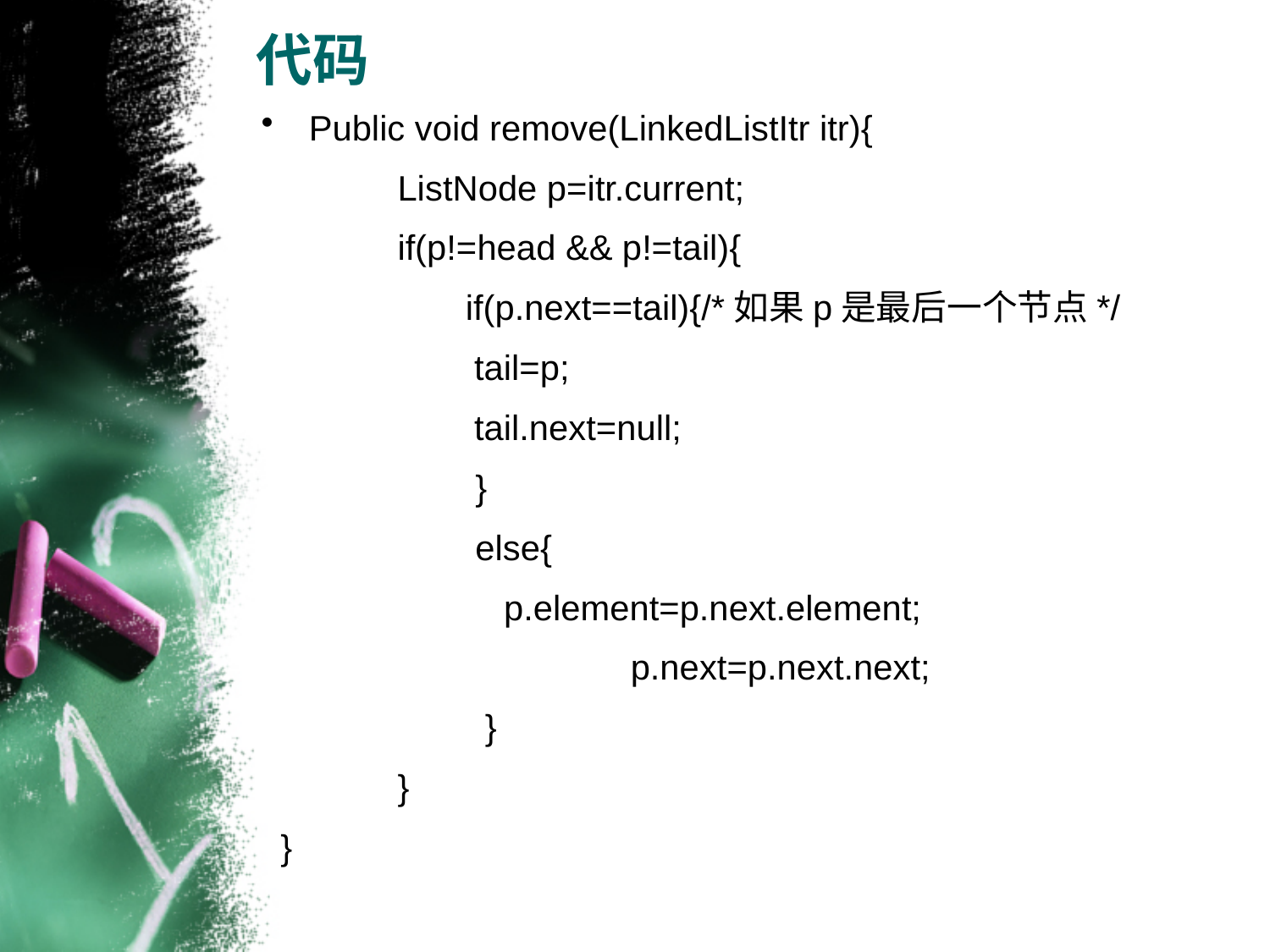

# 代码
Public void remove(LinkedListItr itr){
              ListNode p=itr.current;
              if(p!=head && p!=tail){
                     if(p.next==tail){/*如果p是最后一个节点*/
  	                 tail=p;
  	                 tail.next=null;
                      }
                      else{
               	       p.element=p.next.element;
     	                    p.next=p.next.next;
                       }
              }
  }